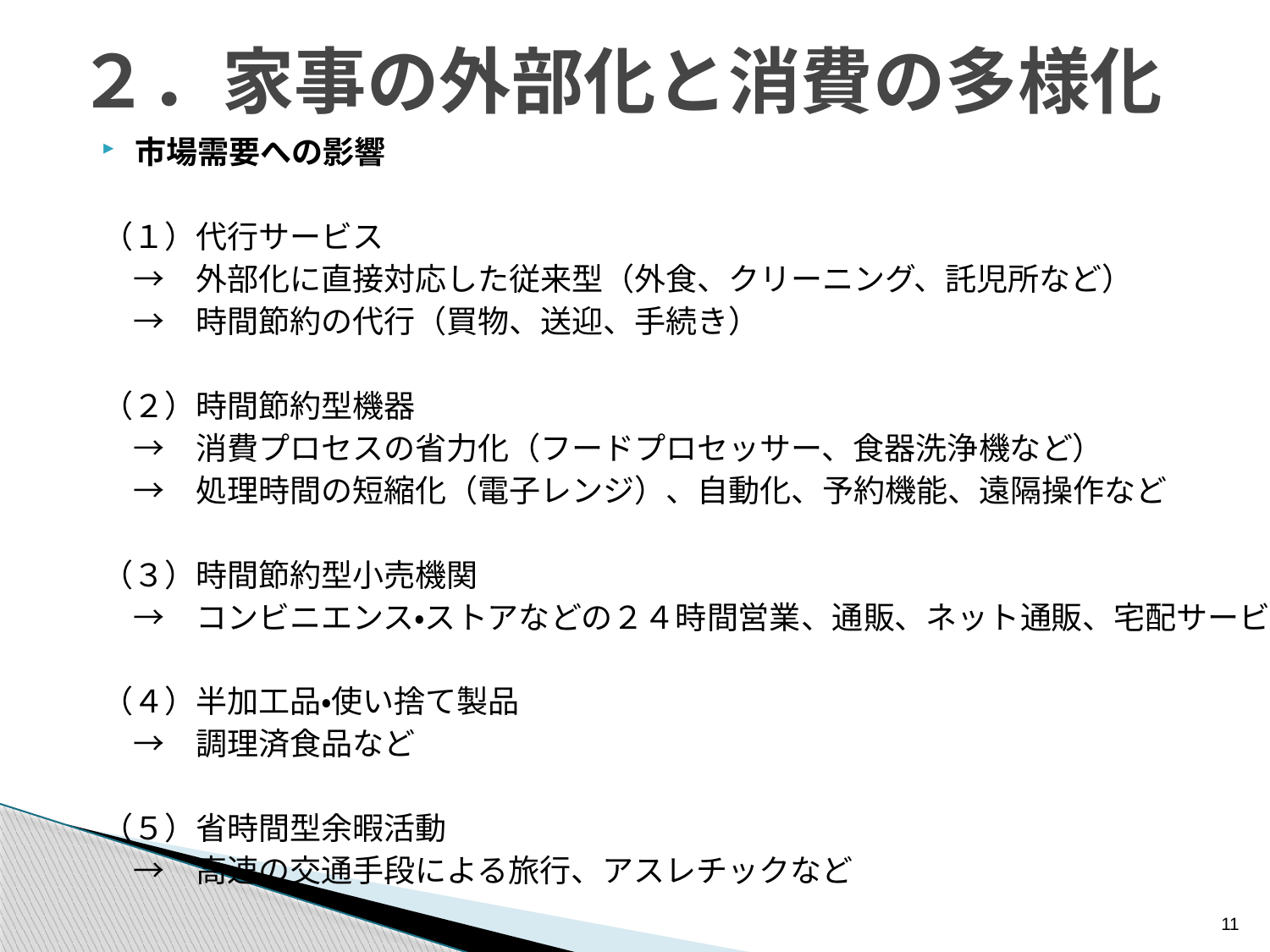

# ２．家事の外部化と消費の多様化
市場需要への影響

（１）代行サービス
　→　外部化に直接対応した従来型（外食、クリーニング、託児所など）
　→　時間節約の代行（買物、送迎、手続き）

（２）時間節約型機器
　→　消費プロセスの省力化（フードプロセッサー、食器洗浄機など）
　→　処理時間の短縮化（電子レンジ）、自動化、予約機能、遠隔操作など

（３）時間節約型小売機関
　→　コンビニエンス・ストアなどの２４時間営業、通販、ネット通販、宅配サービス

（４）半加工品・使い捨て製品
　→　調理済食品など

（５）省時間型余暇活動
　→　高速の交通手段による旅行、アスレチックなど

11